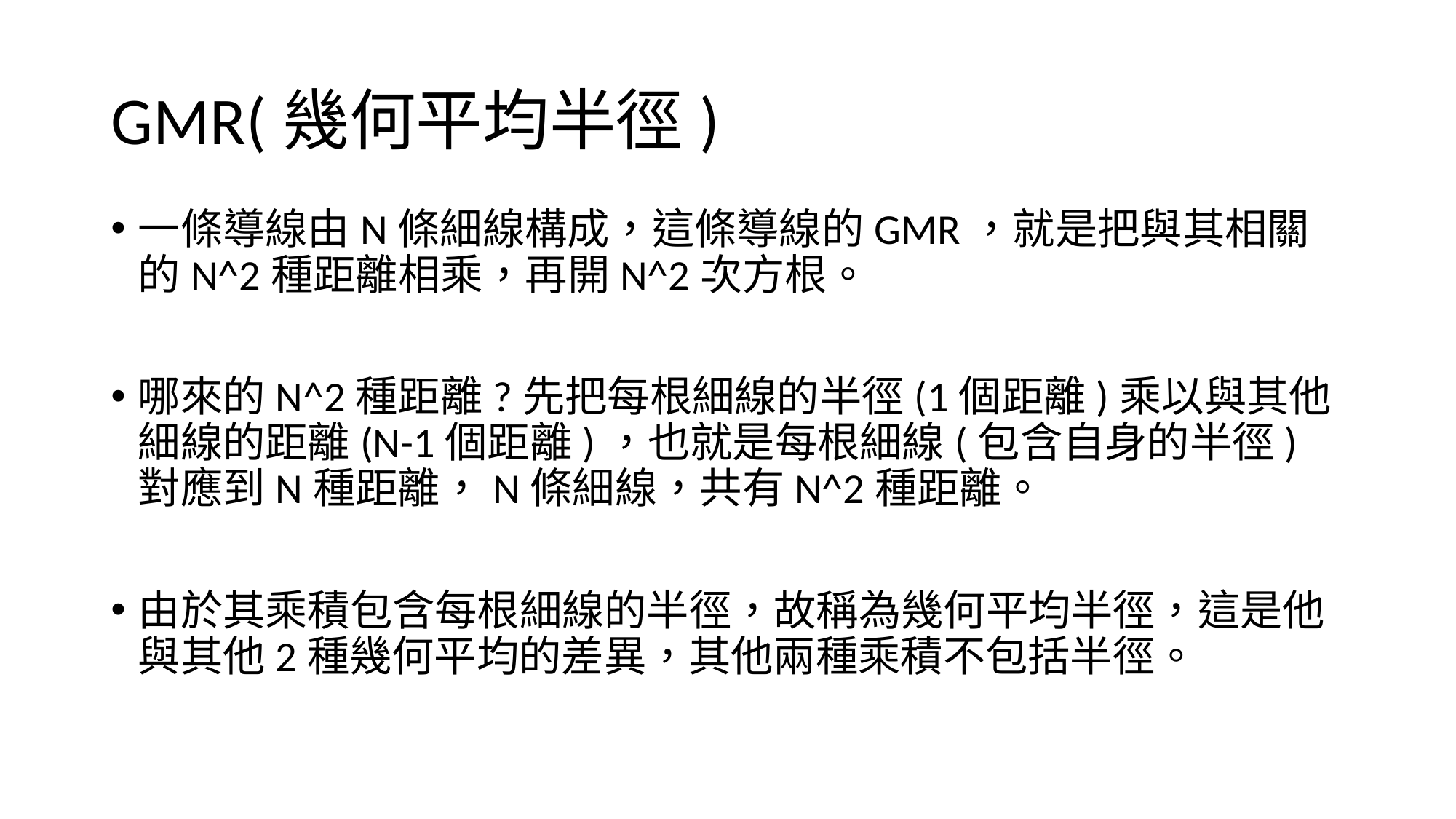

# GMR(幾何平均半徑)
一條導線由N條細線構成，這條導線的GMR，就是把與其相關的N^2種距離相乘，再開N^2次方根。

哪來的N^2種距離?先把每根細線的半徑(1個距離)乘以與其他細線的距離(N-1個距離)，也就是每根細線(包含自身的半徑)對應到N種距離，N條細線，共有N^2種距離。

由於其乘積包含每根細線的半徑，故稱為幾何平均半徑，這是他與其他2種幾何平均的差異，其他兩種乘積不包括半徑。